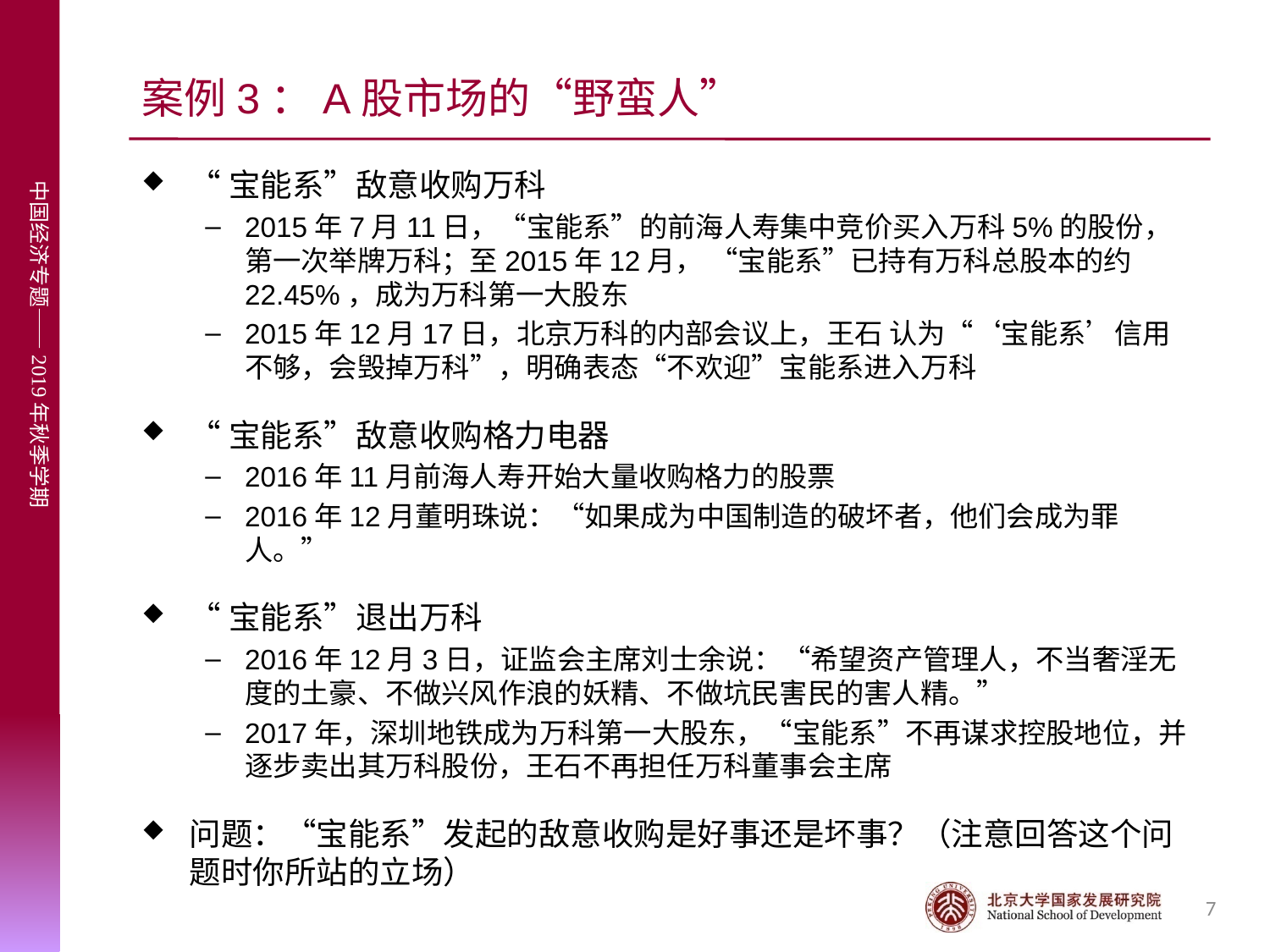

# 案例3：A股市场的“野蛮人”
“宝能系”敌意收购万科
2015年7月11日，“宝能系”的前海人寿集中竞价买入万科5%的股份，第一次举牌万科；至2015年12月， “宝能系”已持有万科总股本的约22.45%，成为万科第一大股东
2015年12月17日，北京万科的内部会议上，王石 认为“‘宝能系’信用不够，会毁掉万科”，明确表态“不欢迎”宝能系进入万科
“宝能系”敌意收购格力电器
2016年11月前海人寿开始大量收购格力的股票
2016年12月董明珠说：“如果成为中国制造的破坏者，他们会成为罪人。”
“宝能系”退出万科
2016年12月3日，证监会主席刘士余说：“希望资产管理人，不当奢淫无度的土豪、不做兴风作浪的妖精、不做坑民害民的害人精。”
2017年，深圳地铁成为万科第一大股东，“宝能系”不再谋求控股地位，并逐步卖出其万科股份，王石不再担任万科董事会主席
问题：“宝能系”发起的敌意收购是好事还是坏事？（注意回答这个问题时你所站的立场）
7